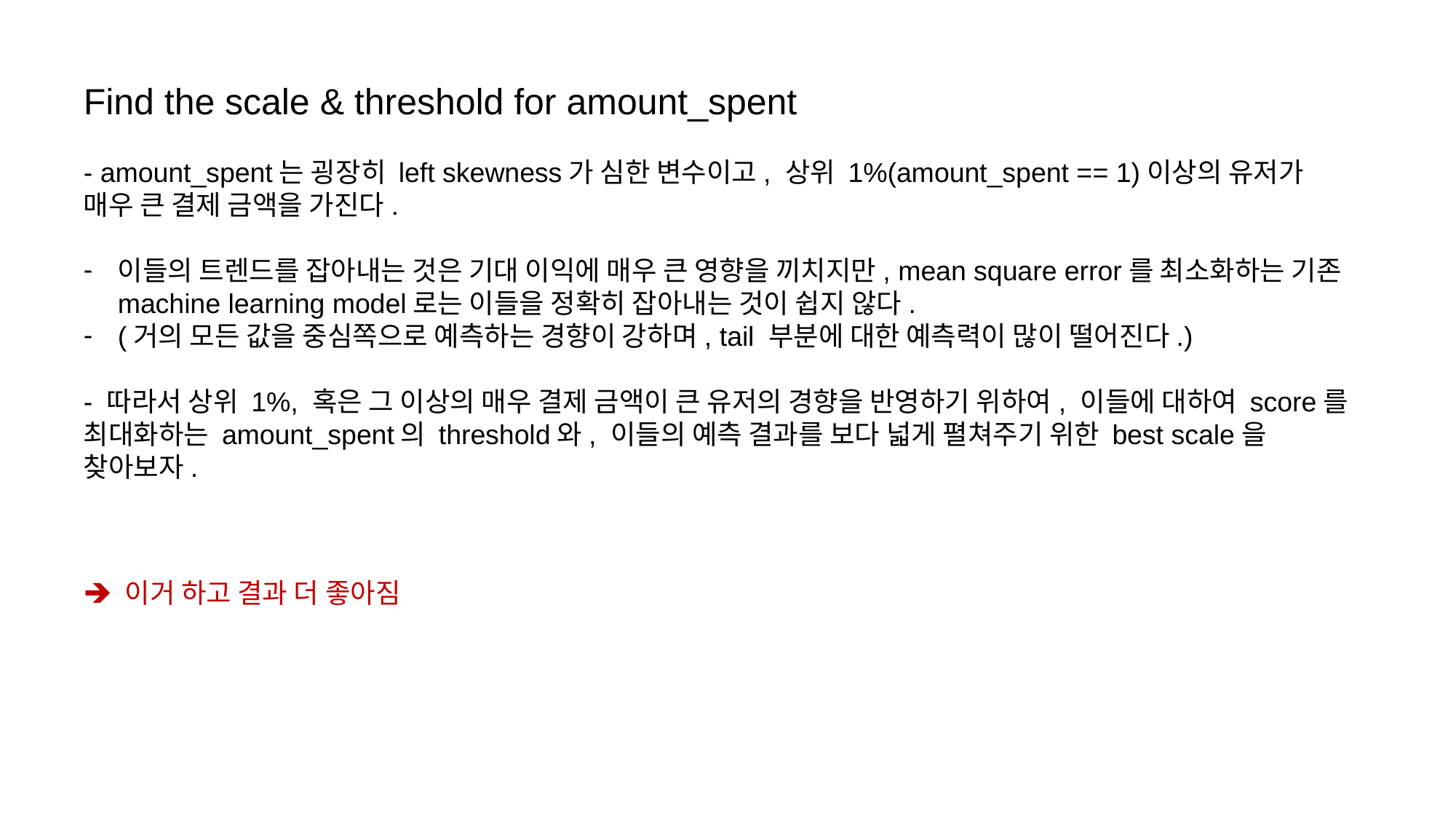

Find the scale & threshold for amount_spent

- amount_spent는 굉장히 left skewness가 심한 변수이고, 상위 1%(amount_spent == 1)이상의 유저가 매우 큰 결제 금액을 가진다.

이들의 트렌드를 잡아내는 것은 기대 이익에 매우 큰 영향을 끼치지만, mean square error를 최소화하는 기존 machine learning model로는 이들을 정확히 잡아내는 것이 쉽지 않다.
(거의 모든 값을 중심쪽으로 예측하는 경향이 강하며, tail 부분에 대한 예측력이 많이 떨어진다.)

- 따라서 상위 1%, 혹은 그 이상의 매우 결제 금액이 큰 유저의 경향을 반영하기 위하여, 이들에 대하여 score를 최대화하는 amount_spent의 threshold와, 이들의 예측 결과를 보다 넓게 펼쳐주기 위한 best scale을 찾아보자.
🡺 이거 하고 결과 더 좋아짐